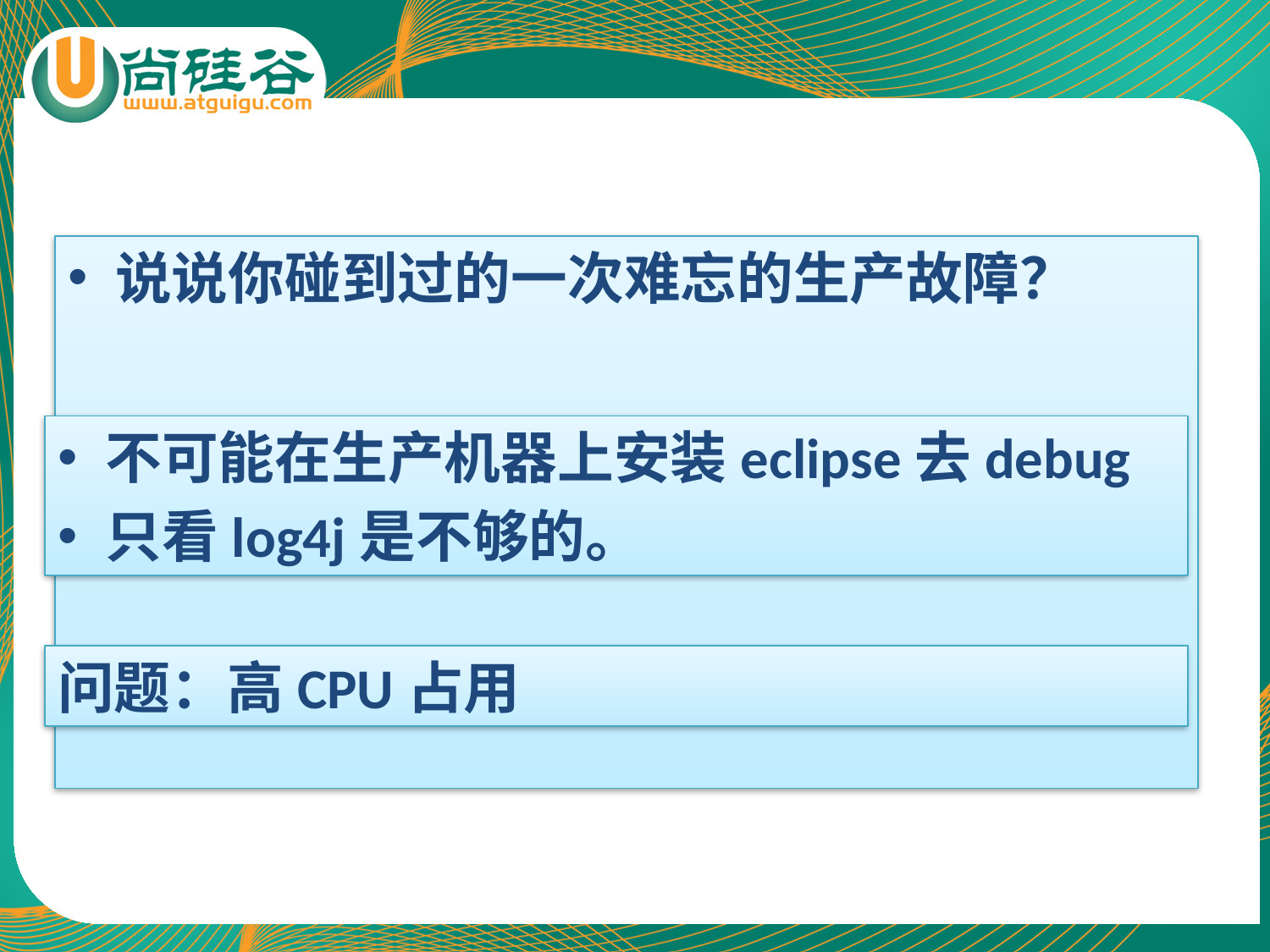

说说你碰到过的一次难忘的生产故障？
不可能在生产机器上安装eclipse去debug
只看log4j是不够的。
问题：高CPU占用